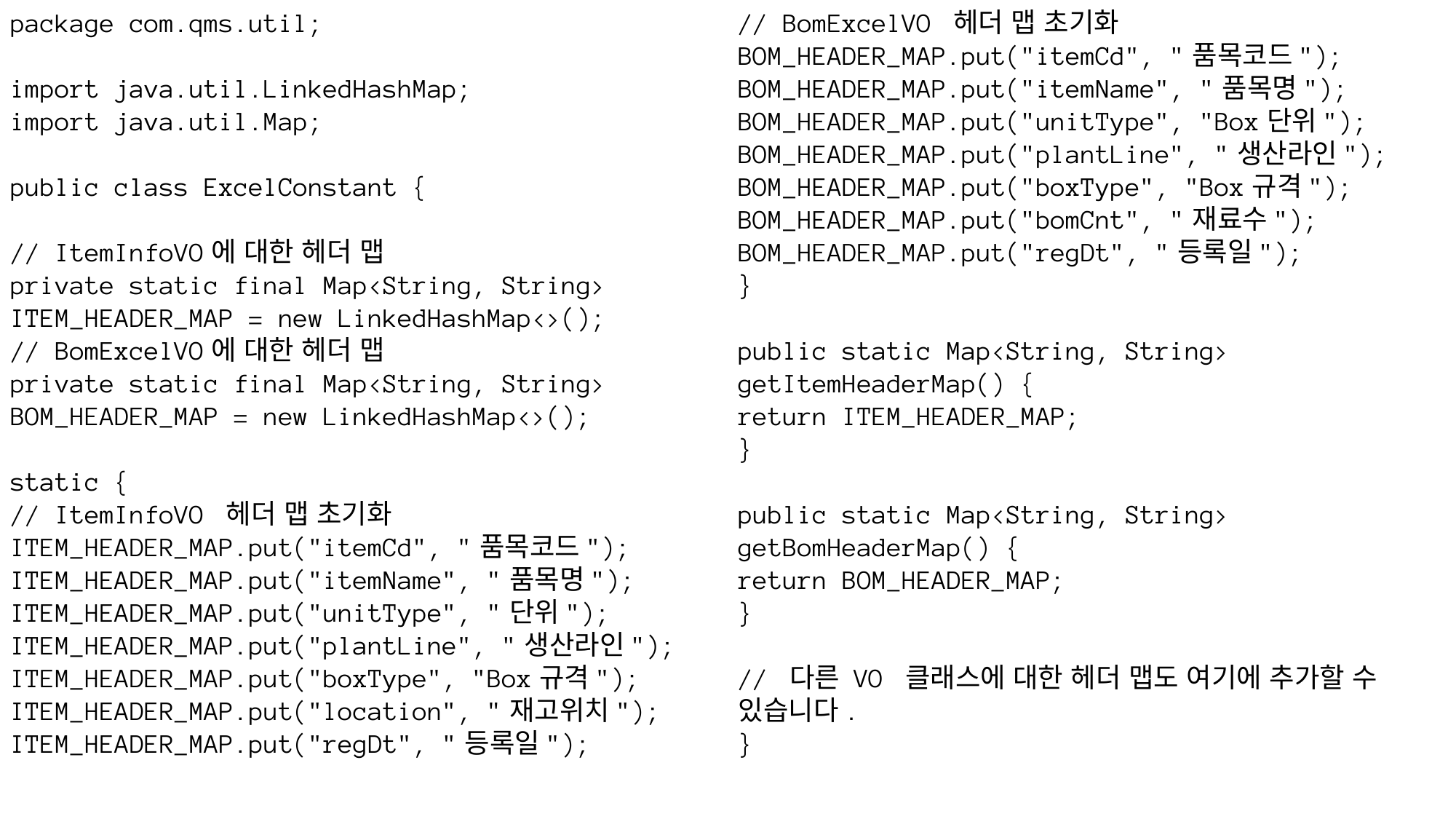

package com.qms.util;

import java.util.LinkedHashMap;
import java.util.Map;

public class ExcelConstant {

// ItemInfoVO에 대한 헤더 맵
private static final Map<String, String> ITEM_HEADER_MAP = new LinkedHashMap<>();
// BomExcelVO에 대한 헤더 맵
private static final Map<String, String> BOM_HEADER_MAP = new LinkedHashMap<>();

static {
// ItemInfoVO 헤더 맵 초기화
ITEM_HEADER_MAP.put("itemCd", "품목코드");
ITEM_HEADER_MAP.put("itemName", "품목명");
ITEM_HEADER_MAP.put("unitType", "단위");
ITEM_HEADER_MAP.put("plantLine", "생산라인");
ITEM_HEADER_MAP.put("boxType", "Box규격");
ITEM_HEADER_MAP.put("location", "재고위치");
ITEM_HEADER_MAP.put("regDt", "등록일");
// BomExcelVO 헤더 맵 초기화
BOM_HEADER_MAP.put("itemCd", "품목코드");
BOM_HEADER_MAP.put("itemName", "품목명");
BOM_HEADER_MAP.put("unitType", "Box단위");
BOM_HEADER_MAP.put("plantLine", "생산라인");
BOM_HEADER_MAP.put("boxType", "Box규격");
BOM_HEADER_MAP.put("bomCnt", "재료수");
BOM_HEADER_MAP.put("regDt", "등록일");
}

public static Map<String, String> getItemHeaderMap() {
return ITEM_HEADER_MAP;
}

public static Map<String, String> getBomHeaderMap() {
return BOM_HEADER_MAP;
}

// 다른 VO 클래스에 대한 헤더 맵도 여기에 추가할 수 있습니다.
}